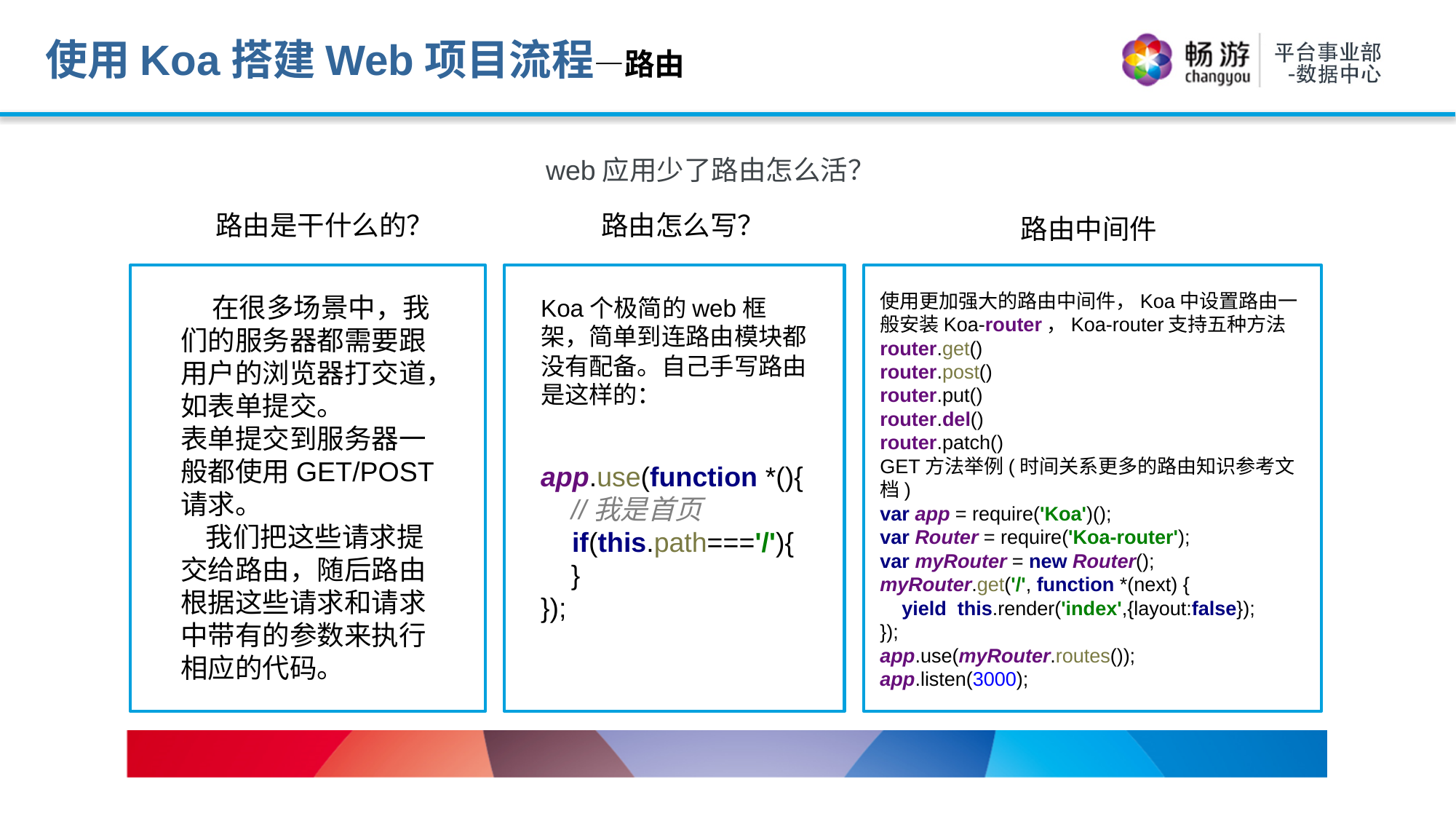

使用Koa搭建Web项目流程—路由
web应用少了路由怎么活？
路由是干什么的？
路由怎么写？
路由中间件

使用更加强大的路由中间件，Koa中设置路由一般安装Koa-router，Koa-router支持五种方法
router.get()
router.post()
router.put()
router.del()
router.patch()
GET方法举例(时间关系更多的路由知识参考文档)
var app = require('Koa')();
var Router = require('Koa-router');
var myRouter = new Router();
myRouter.get('/', function *(next) {
    yield  this.render('index',{layout:false});
});
app.use(myRouter.routes());
app.listen(3000);
    在很多场景中，我们的服务器都需要跟用户的浏览器打交道，如表单提交。
表单提交到服务器一般都使用GET/POST请求。
   我们把这些请求提交给路由，随后路由根据这些请求和请求中带有的参数来执行相应的代码。
Koa个极简的web框架，简单到连路由模块都没有配备。自己手写路由是这样的：

app.use(function *(){
    //我是首页
    if(this.path==='/'){
    }
});